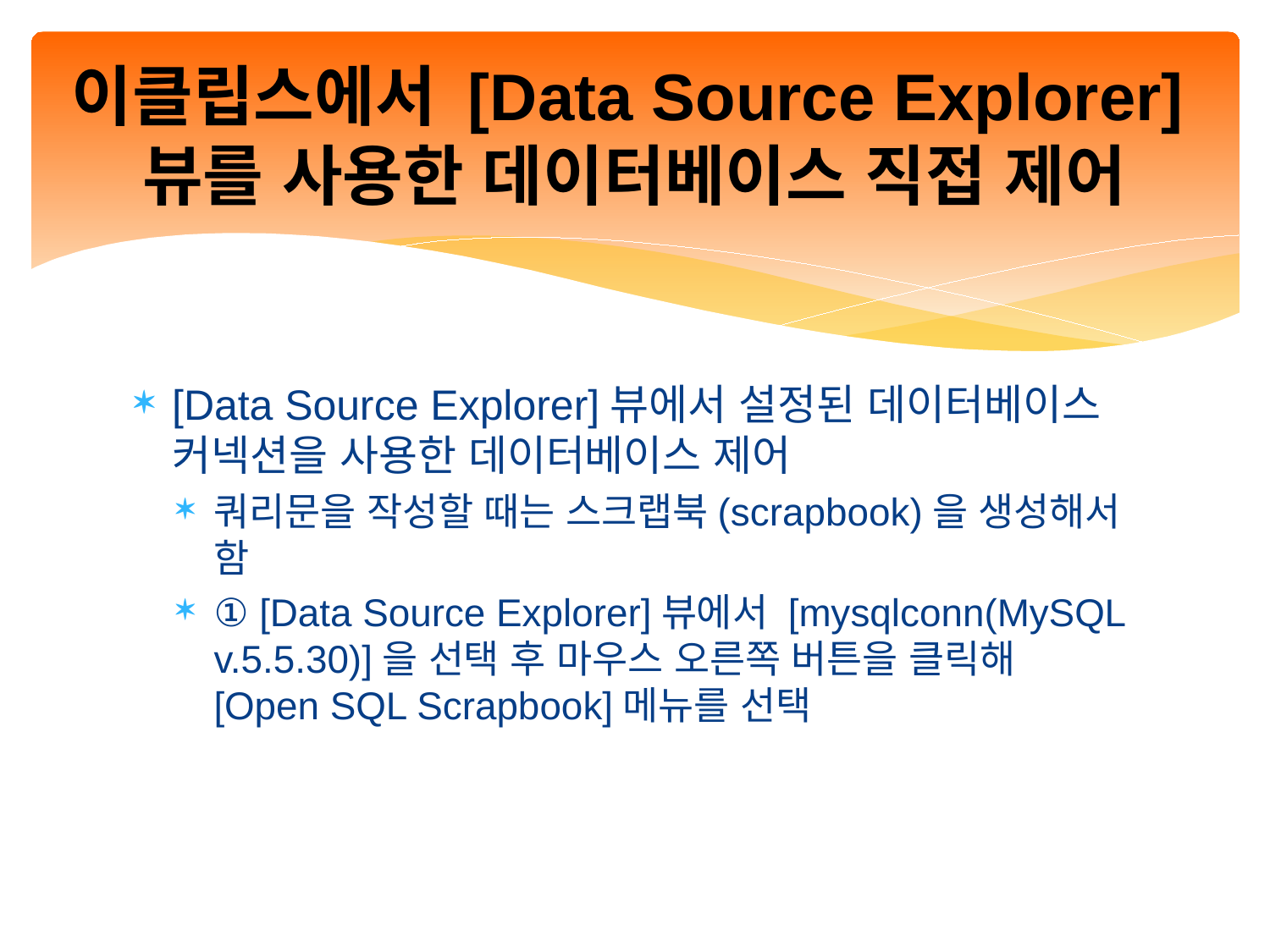

# 이클립스에서 [Data Source Explorer]뷰를 사용한 데이터베이스 직접 제어
[Data Source Explorer]뷰에서 설정된 데이터베이스 커넥션을 사용한 데이터베이스 제어
쿼리문을 작성할 때는 스크랩북(scrapbook)을 생성해서 함
① [Data Source Explorer]뷰에서 [mysqlconn(MySQL v.5.5.30)]을 선택 후 마우스 오른쪽 버튼을 클릭해 [Open SQL Scrapbook]메뉴를 선택